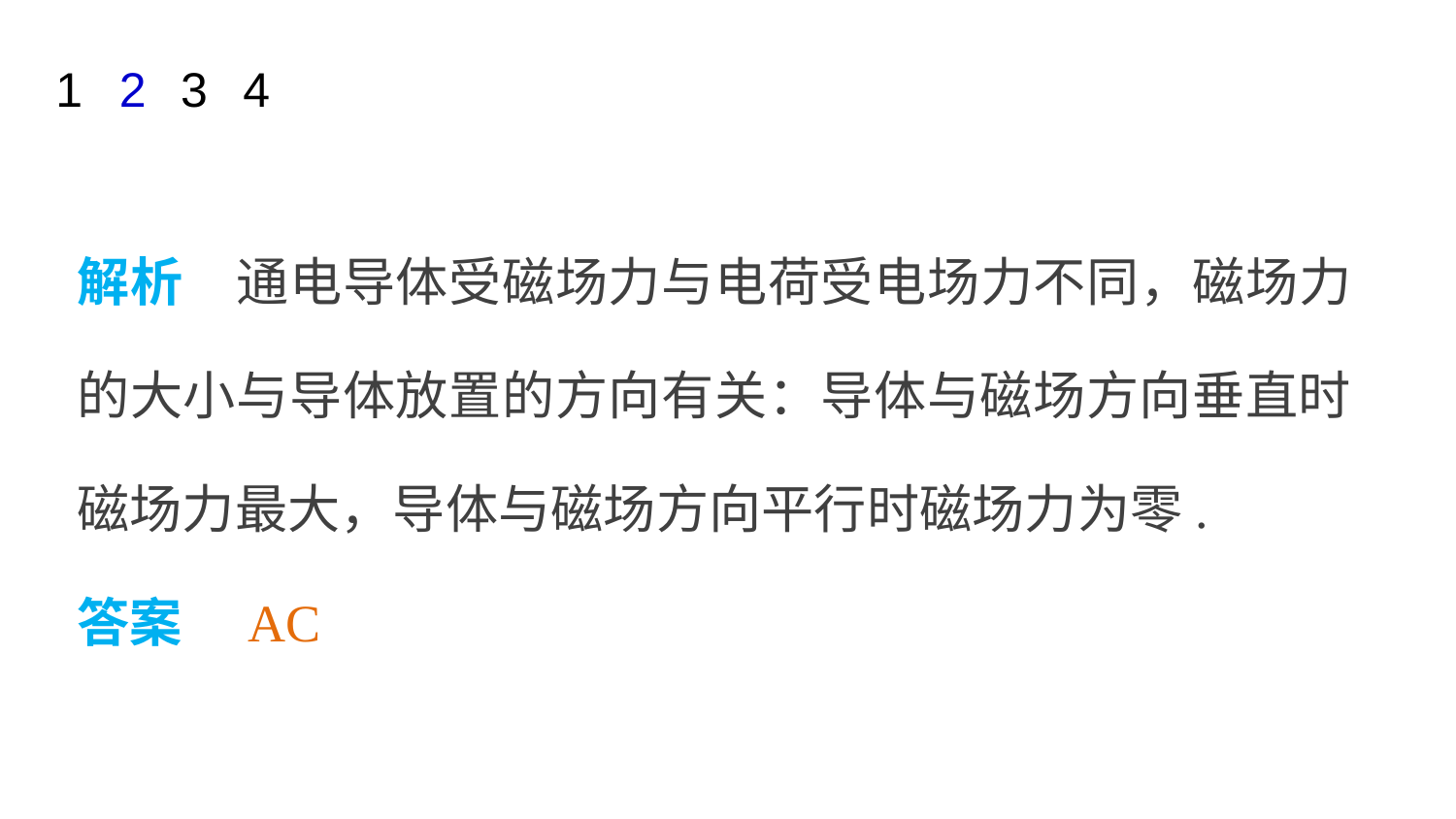

1
2
3
4
解析　通电导体受磁场力与电荷受电场力不同，磁场力的大小与导体放置的方向有关：导体与磁场方向垂直时磁场力最大，导体与磁场方向平行时磁场力为零.
答案　AC